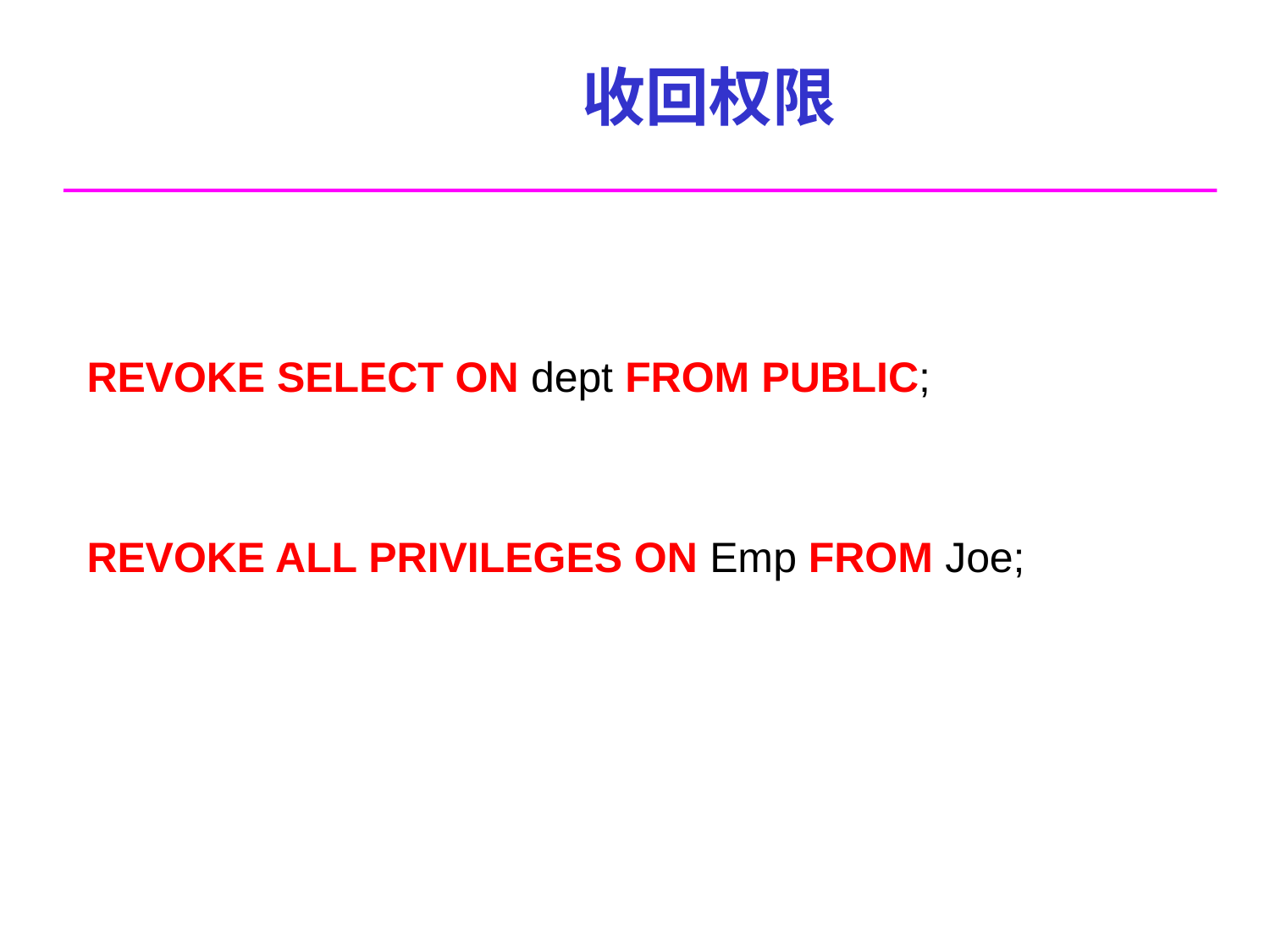

# 收回权限

REVOKE SELECT ON dept FROM PUBLIC;

REVOKE ALL PRIVILEGES ON Emp FROM Joe;